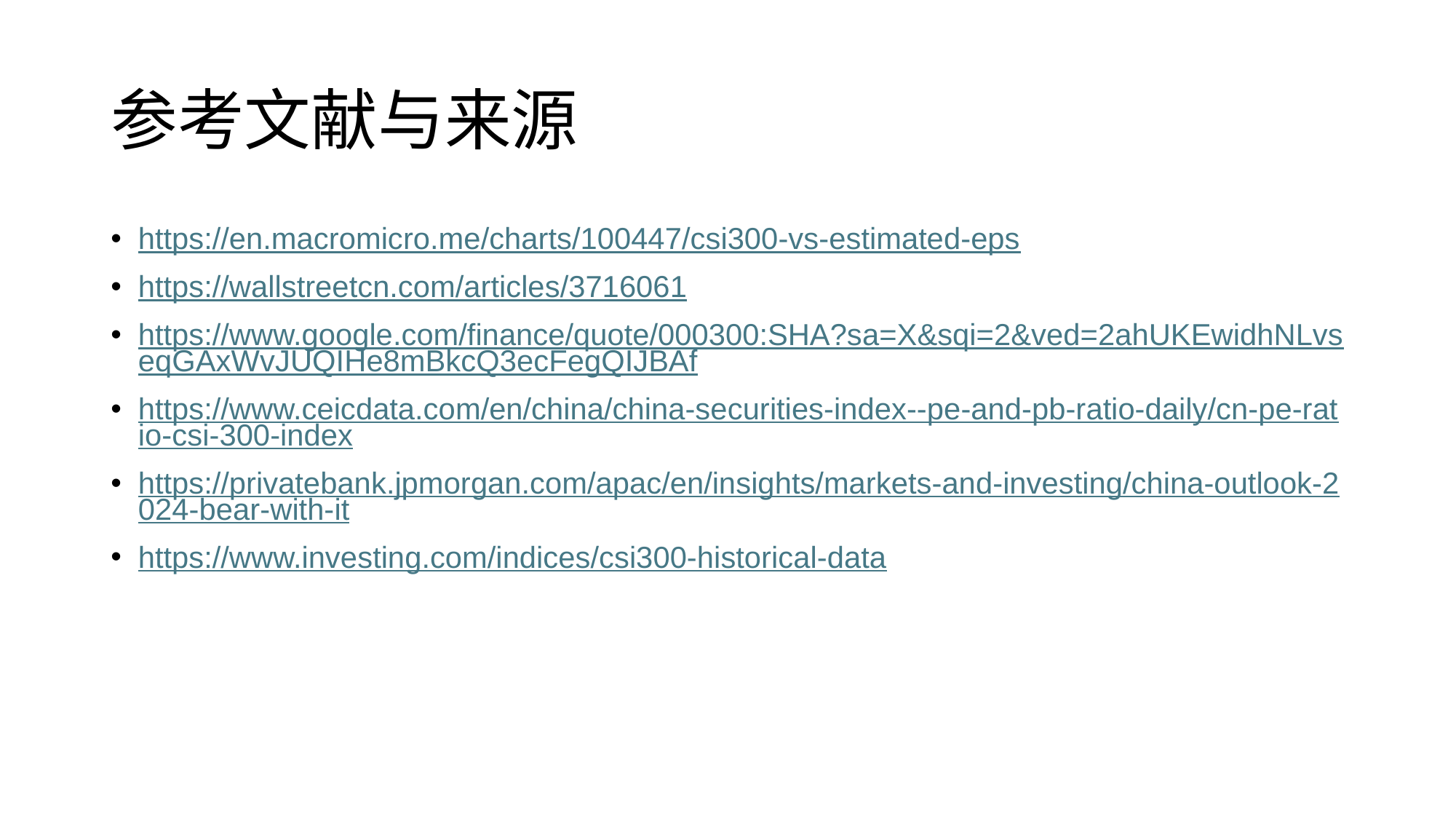

# 参考文献与来源
https://en.macromicro.me/charts/100447/csi300-vs-estimated-eps
https://wallstreetcn.com/articles/3716061
https://www.google.com/finance/quote/000300:SHA?sa=X&sqi=2&ved=2ahUKEwidhNLvseqGAxWvJUQIHe8mBkcQ3ecFegQIJBAf
https://www.ceicdata.com/en/china/china-securities-index--pe-and-pb-ratio-daily/cn-pe-ratio-csi-300-index
https://privatebank.jpmorgan.com/apac/en/insights/markets-and-investing/china-outlook-2024-bear-with-it
https://www.investing.com/indices/csi300-historical-data